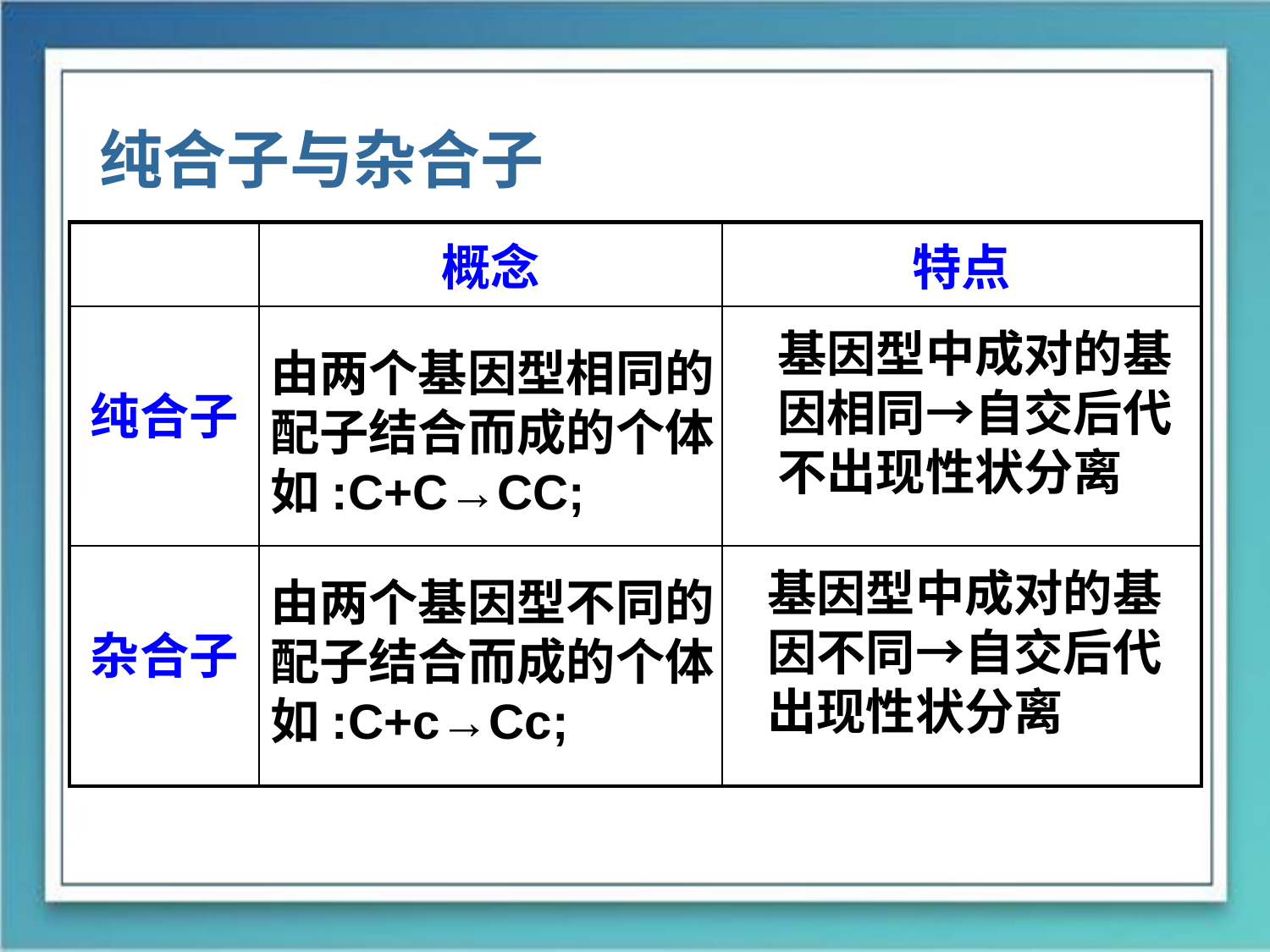

# 纯合子与杂合子
|  | 概念 | 特点 |
| --- | --- | --- |
| 纯合子 |  |  |
| 杂合子 |  |  |
基因型中成对的基因相同→自交后代不出现性状分离
由两个基因型相同的配子结合而成的个体如:C+C→CC;
基因型中成对的基因不同→自交后代出现性状分离
由两个基因型不同的配子结合而成的个体如:C+c→Cc;